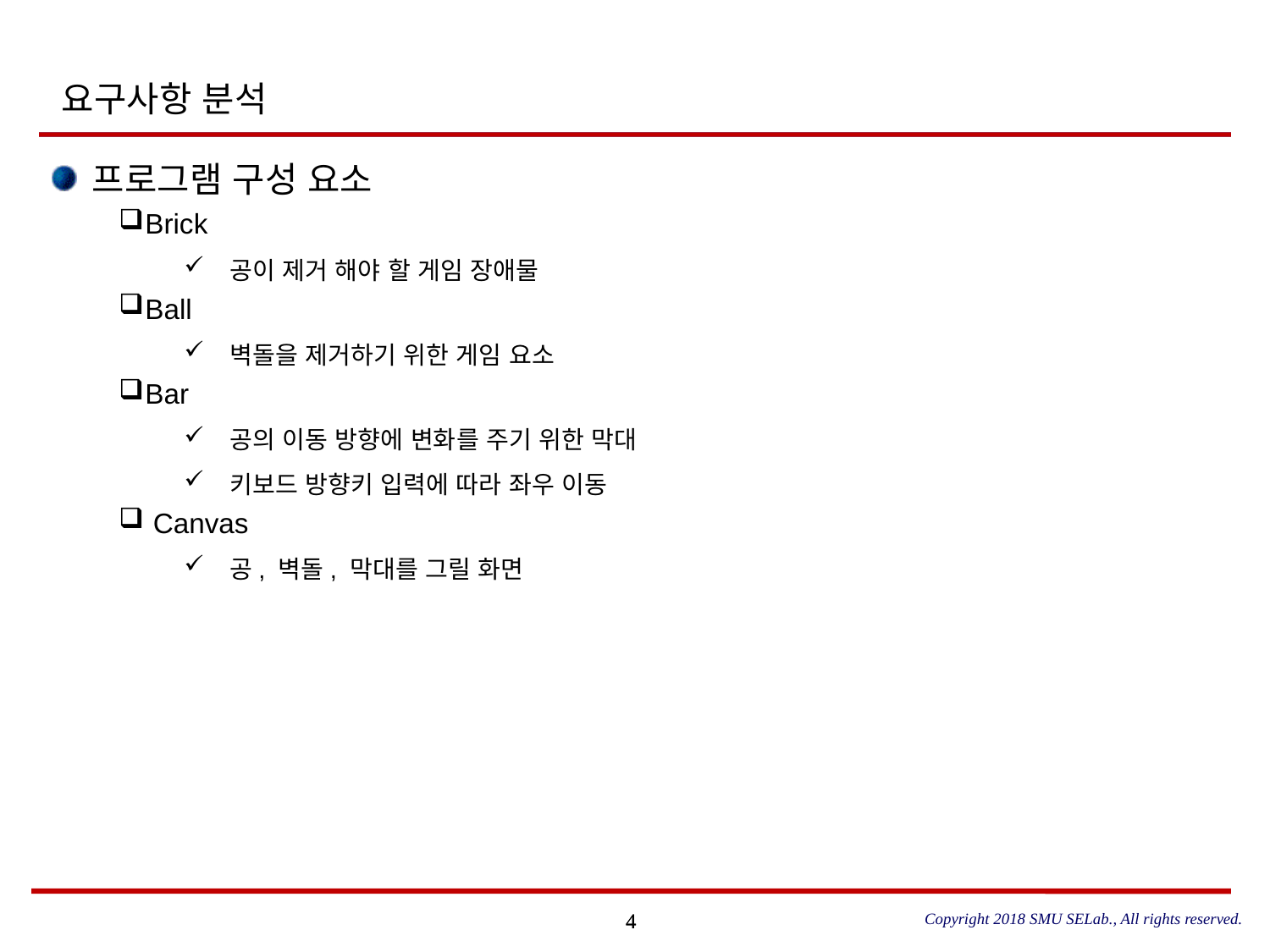

# 요구사항 분석
프로그램 구성 요소
Brick
공이 제거 해야 할 게임 장애물
Ball
벽돌을 제거하기 위한 게임 요소
Bar
공의 이동 방향에 변화를 주기 위한 막대
키보드 방향키 입력에 따라 좌우 이동
 Canvas
공, 벽돌, 막대를 그릴 화면

Copyright 2018 SMU SELab., All rights reserved.